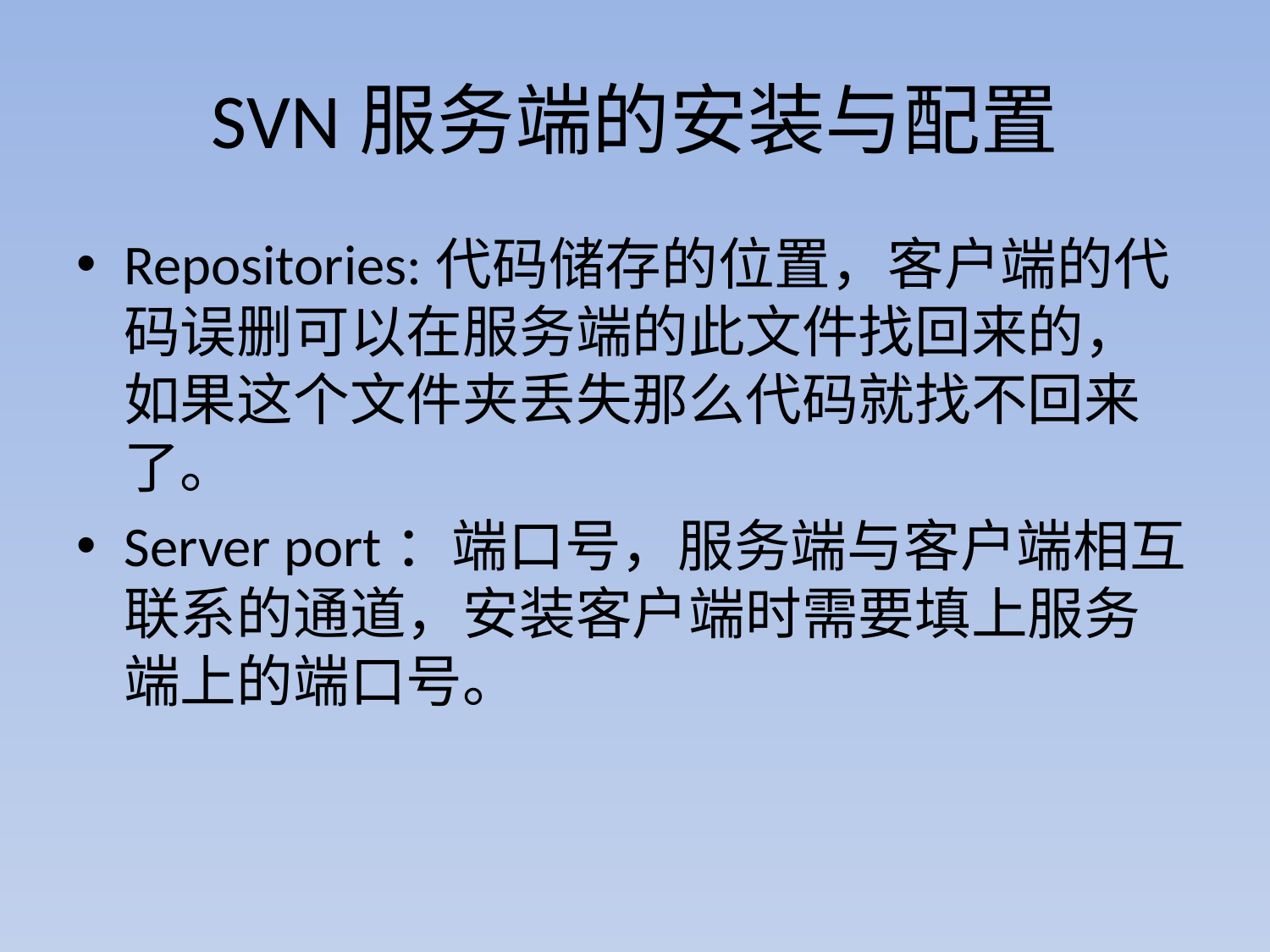

# SVN服务端的安装与配置
Repositories:代码储存的位置，客户端的代码误删可以在服务端的此文件找回来的，如果这个文件夹丢失那么代码就找不回来了。
Server port：端口号，服务端与客户端相互联系的通道，安装客户端时需要填上服务端上的端口号。